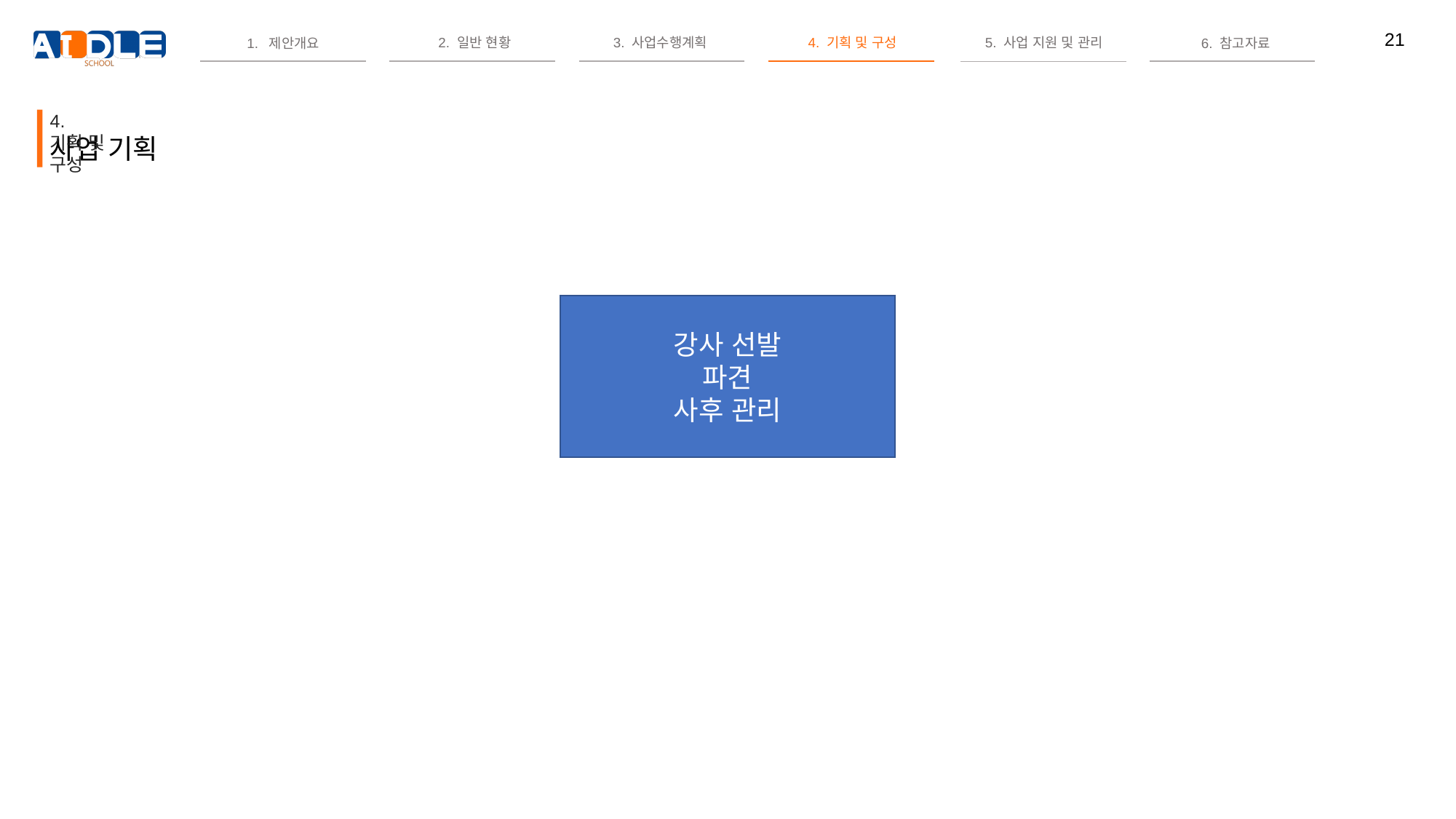

4. 기획 및 구성
사업 기획
강사 선발
파견
사후 관리